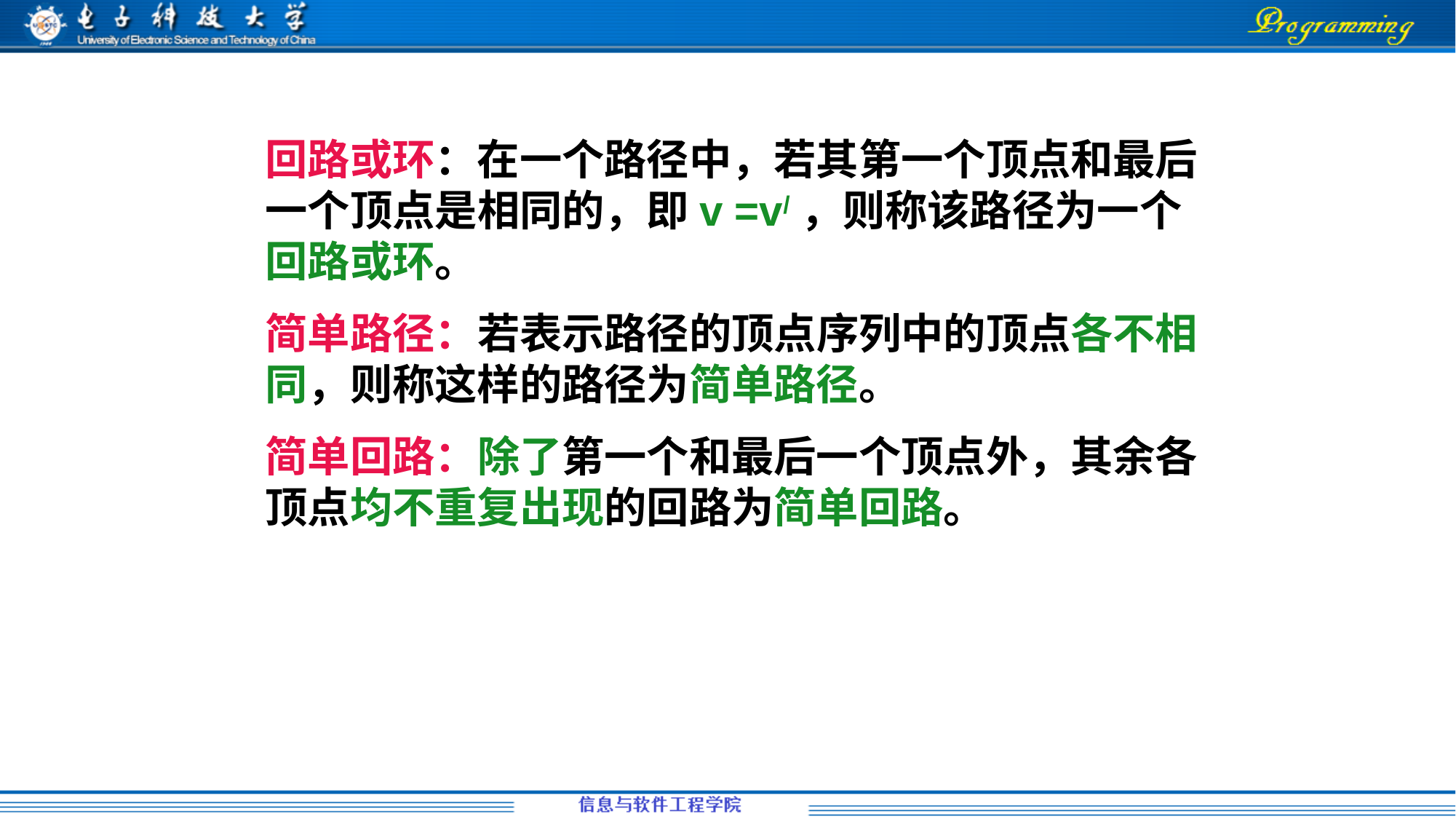

回路或环：在一个路径中，若其第一个顶点和最后一个顶点是相同的，即v =v/，则称该路径为一个回路或环。
简单路径：若表示路径的顶点序列中的顶点各不相同，则称这样的路径为简单路径。
简单回路：除了第一个和最后一个顶点外，其余各顶点均不重复出现的回路为简单回路。